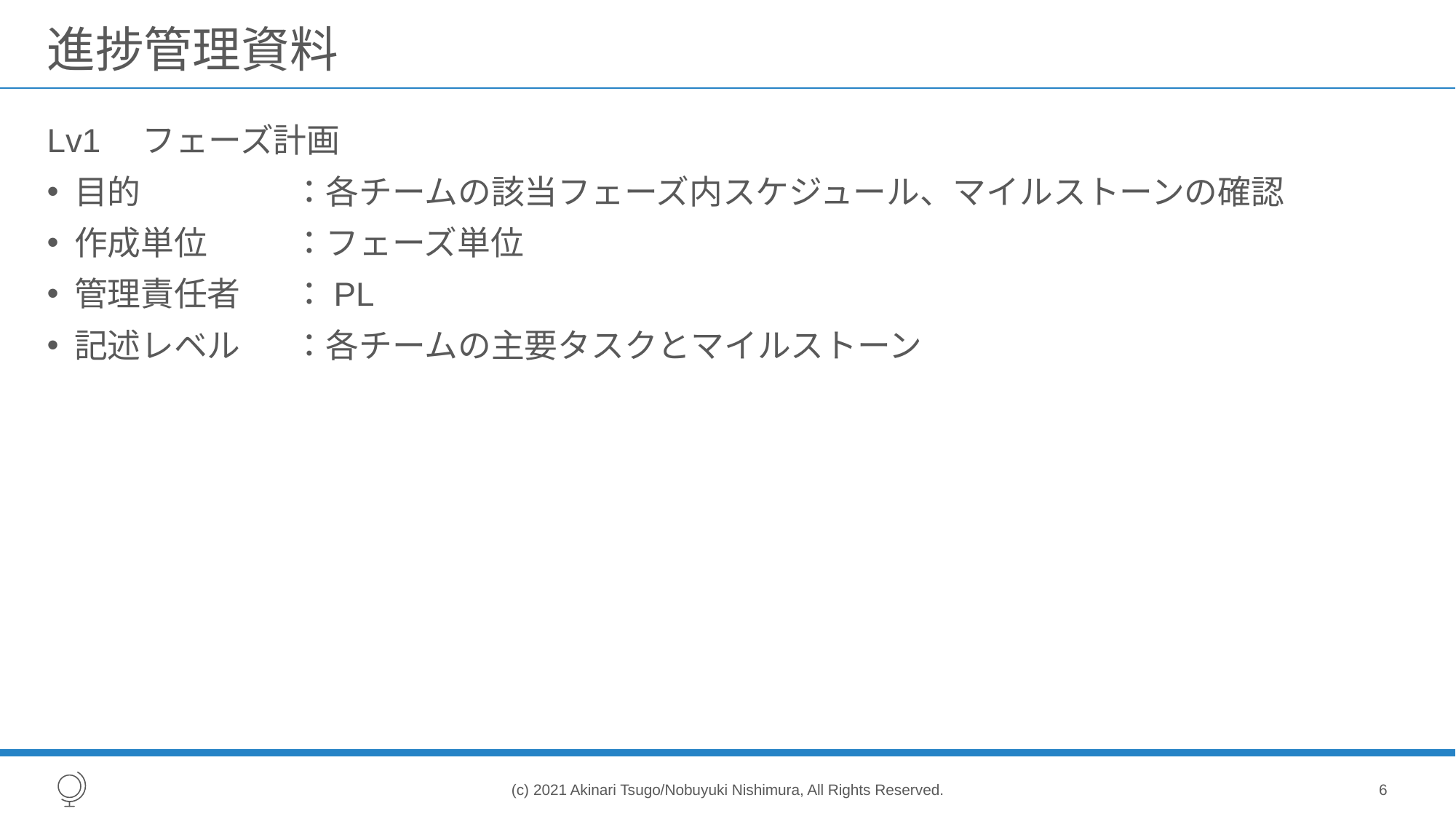

# 進捗管理資料
Lv1　フェーズ計画
目的		：各チームの該当フェーズ内スケジュール、マイルストーンの確認
作成単位	：フェーズ単位
管理責任者	：PL
記述レベル	：各チームの主要タスクとマイルストーン